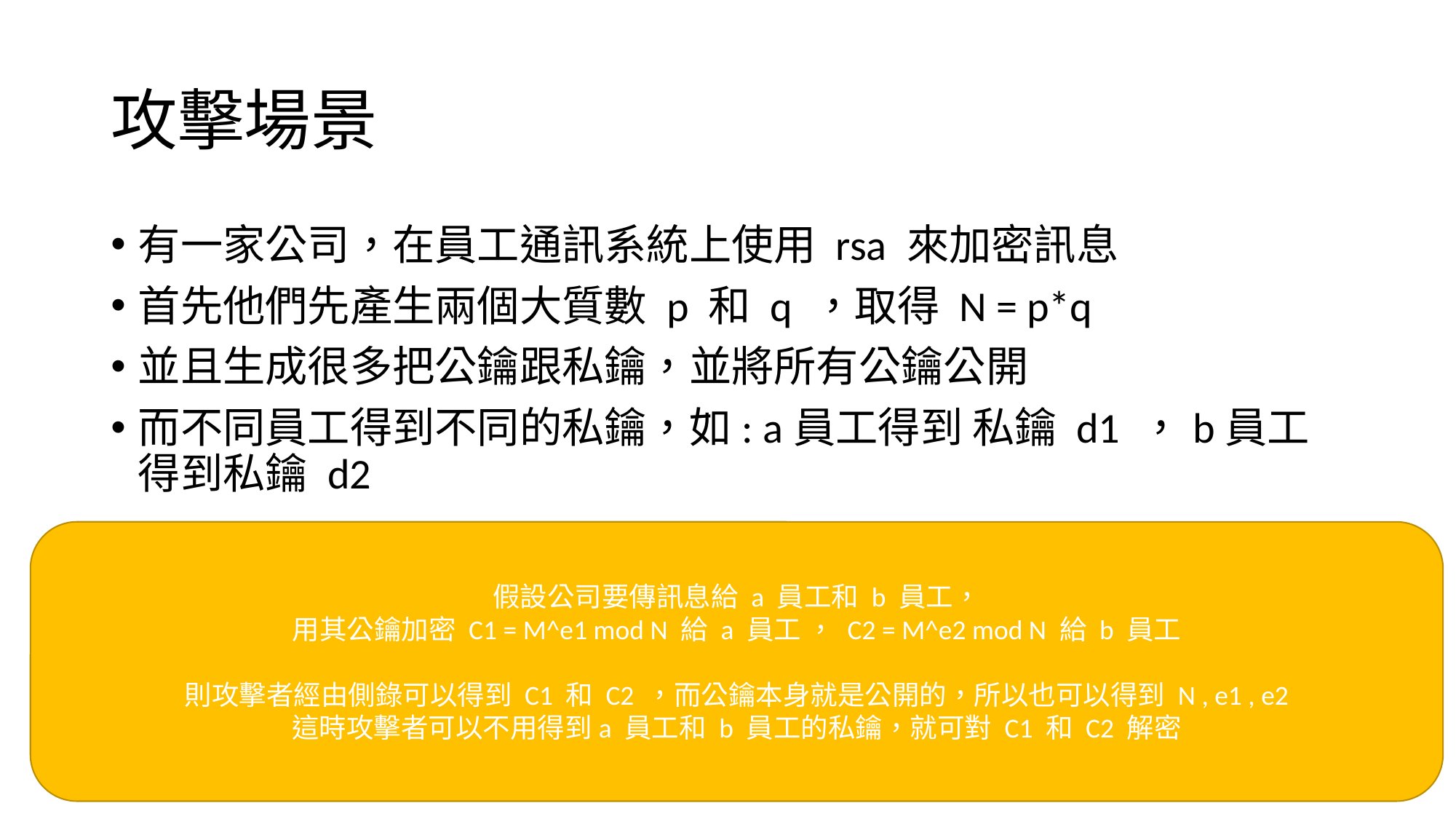

# 攻擊場景
有一家公司，在員工通訊系統上使用 rsa 來加密訊息
首先他們先產生兩個大質數 p 和 q ，取得 N = p*q
並且生成很多把公鑰跟私鑰，並將所有公鑰公開
而不同員工得到不同的私鑰，如: a員工得到 私鑰 d1 ，b員工得到私鑰 d2

這個攻擊的大前提是，生成金鑰的過程中，重用 N
N 相同 ， e 不同且互質
假設公司要傳訊息給 a 員工和 b 員工，
用其公鑰加密 C1 = M^e1 mod N 給 a 員工 ， C2 = M^e2 mod N 給 b 員工

則攻擊者經由側錄可以得到 C1 和 C2 ，而公鑰本身就是公開的，所以也可以得到 N , e1 , e2
這時攻擊者可以不用得到a 員工和 b 員工的私鑰，就可對 C1 和 C2 解密